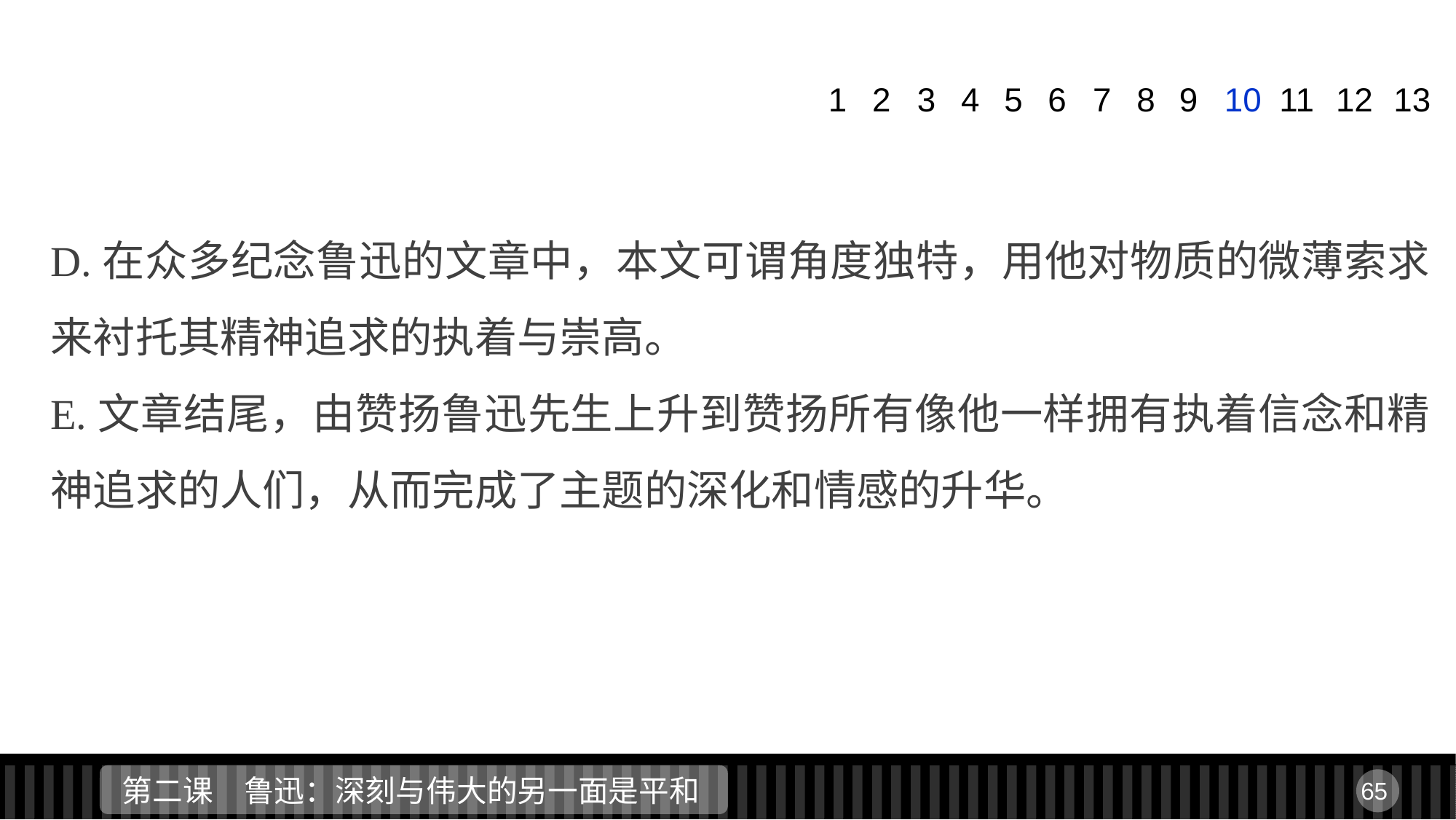

1
2
3
4
5
6
7
8
9
10
11
12
13
D.在众多纪念鲁迅的文章中，本文可谓角度独特，用他对物质的微薄索求来衬托其精神追求的执着与崇高。
E.文章结尾，由赞扬鲁迅先生上升到赞扬所有像他一样拥有执着信念和精神追求的人们，从而完成了主题的深化和情感的升华。